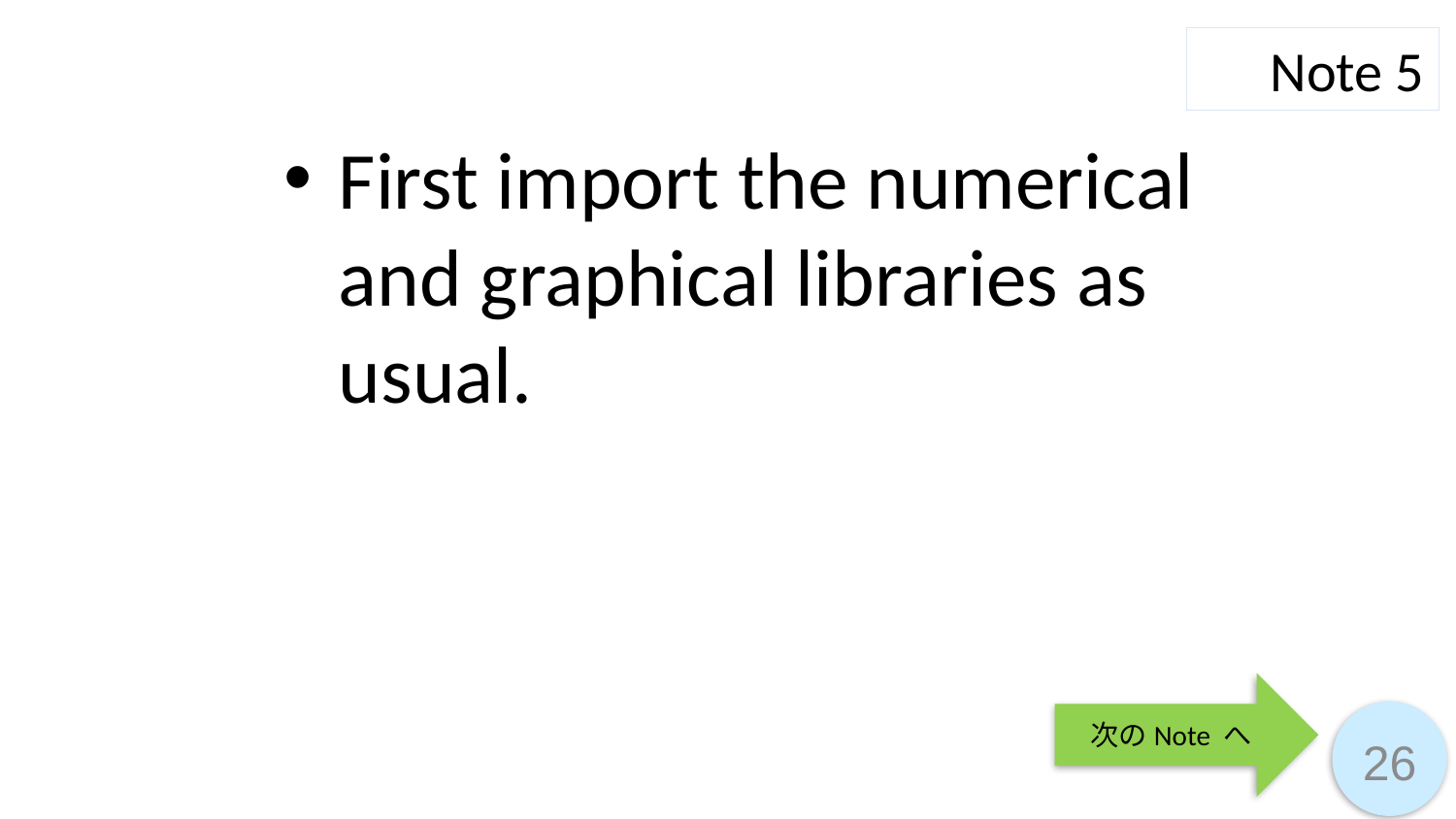

Note 5
First import the numerical and graphical libraries as usual.
次のNote へ
26